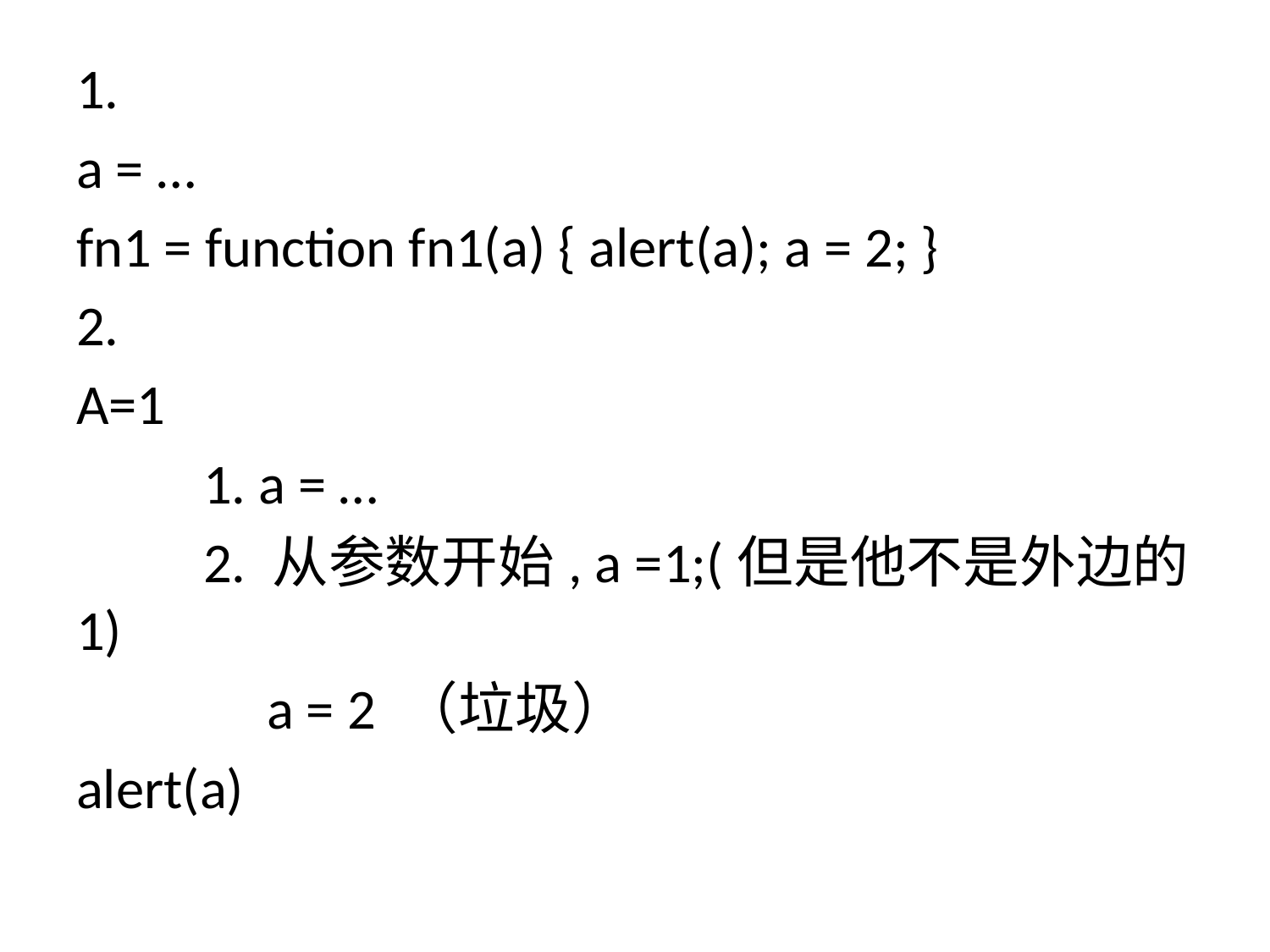

1.
a = …
fn1 = function fn1(a) { alert(a); a = 2; }
2.
A=1
	1. a = …
	2. 从参数开始, a =1;(但是他不是外边的1)
	     a = 2 （垃圾）
alert(a)